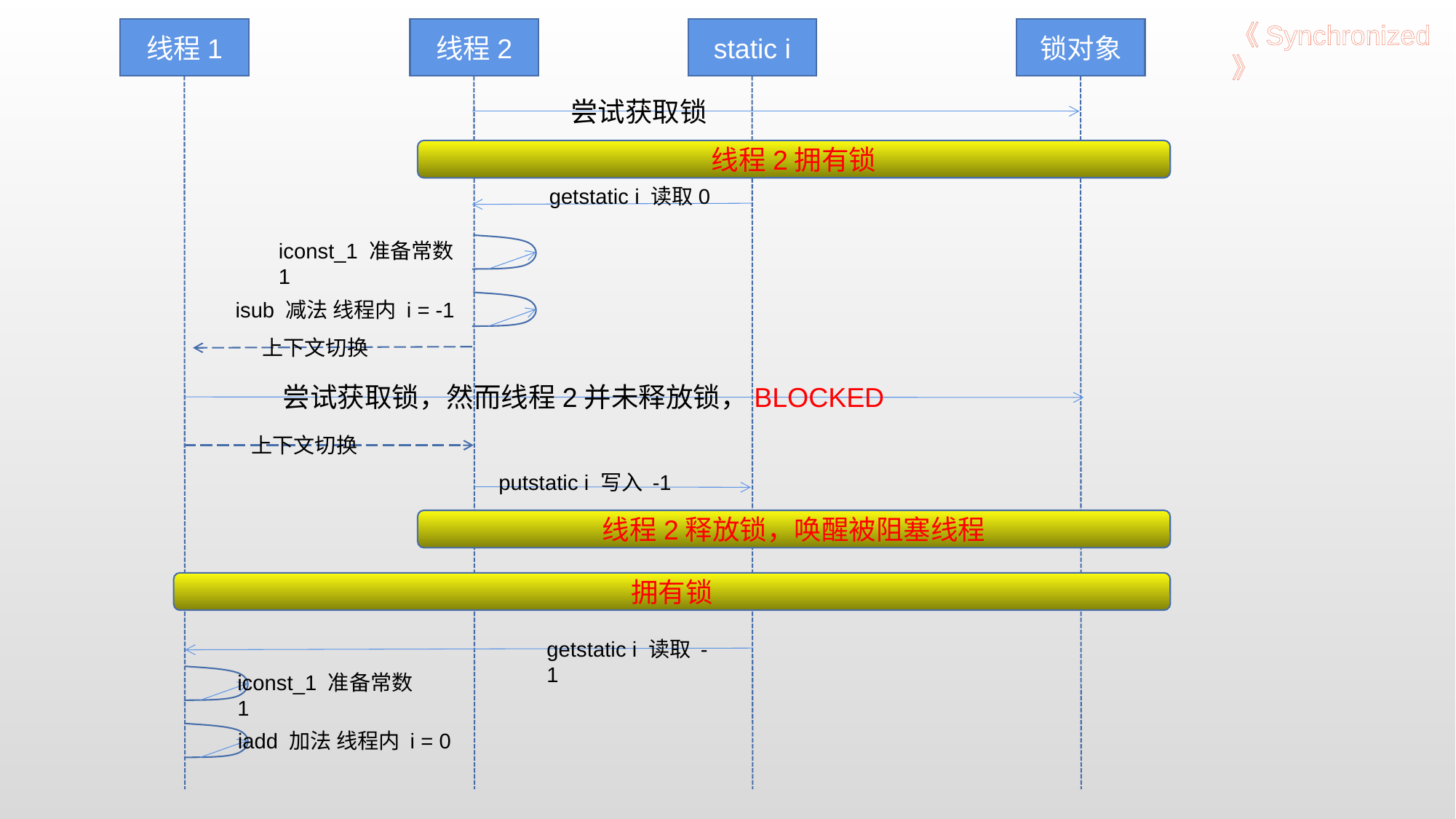

《Synchronized》
线程1
线程2
static i
锁对象
尝试获取锁
线程2拥有锁
getstatic i 读取0
iconst_1 准备常数1

isub 减法 线程内 i = -1

上下文切换
尝试获取锁，然而线程2并未释放锁，BLOCKED
上下文切换
putstatic i 写入 -1
线程2释放锁，唤醒被阻塞线程
拥有锁
getstatic i 读取 -1
iconst_1 准备常数1

iadd 加法 线程内 i = 0